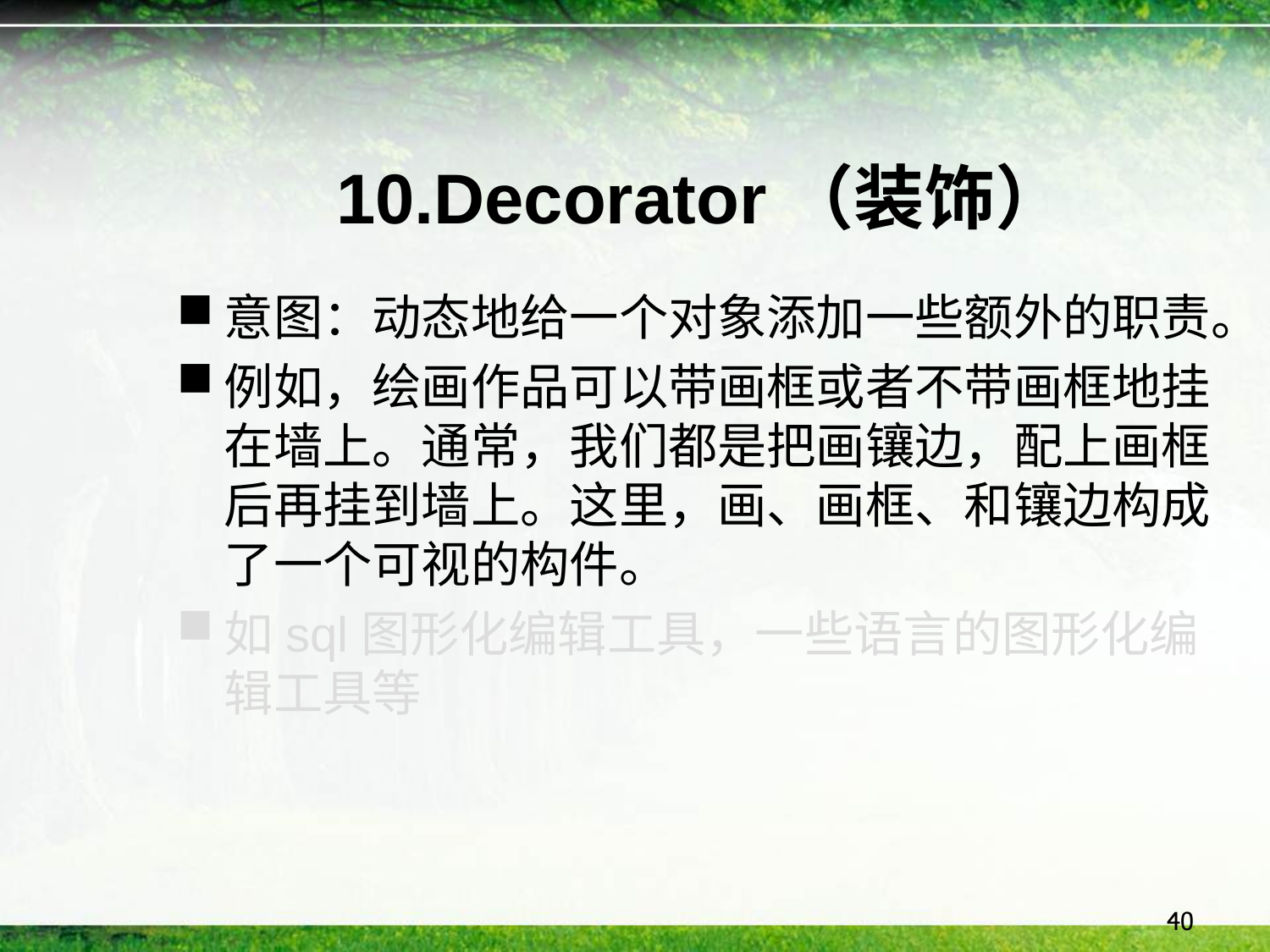

# 10.Decorator（装饰）
意图：动态地给一个对象添加一些额外的职责。
例如，绘画作品可以带画框或者不带画框地挂在墙上。通常，我们都是把画镶边，配上画框后再挂到墙上。这里，画、画框、和镶边构成了一个可视的构件。
如sql图形化编辑工具，一些语言的图形化编辑工具等
40